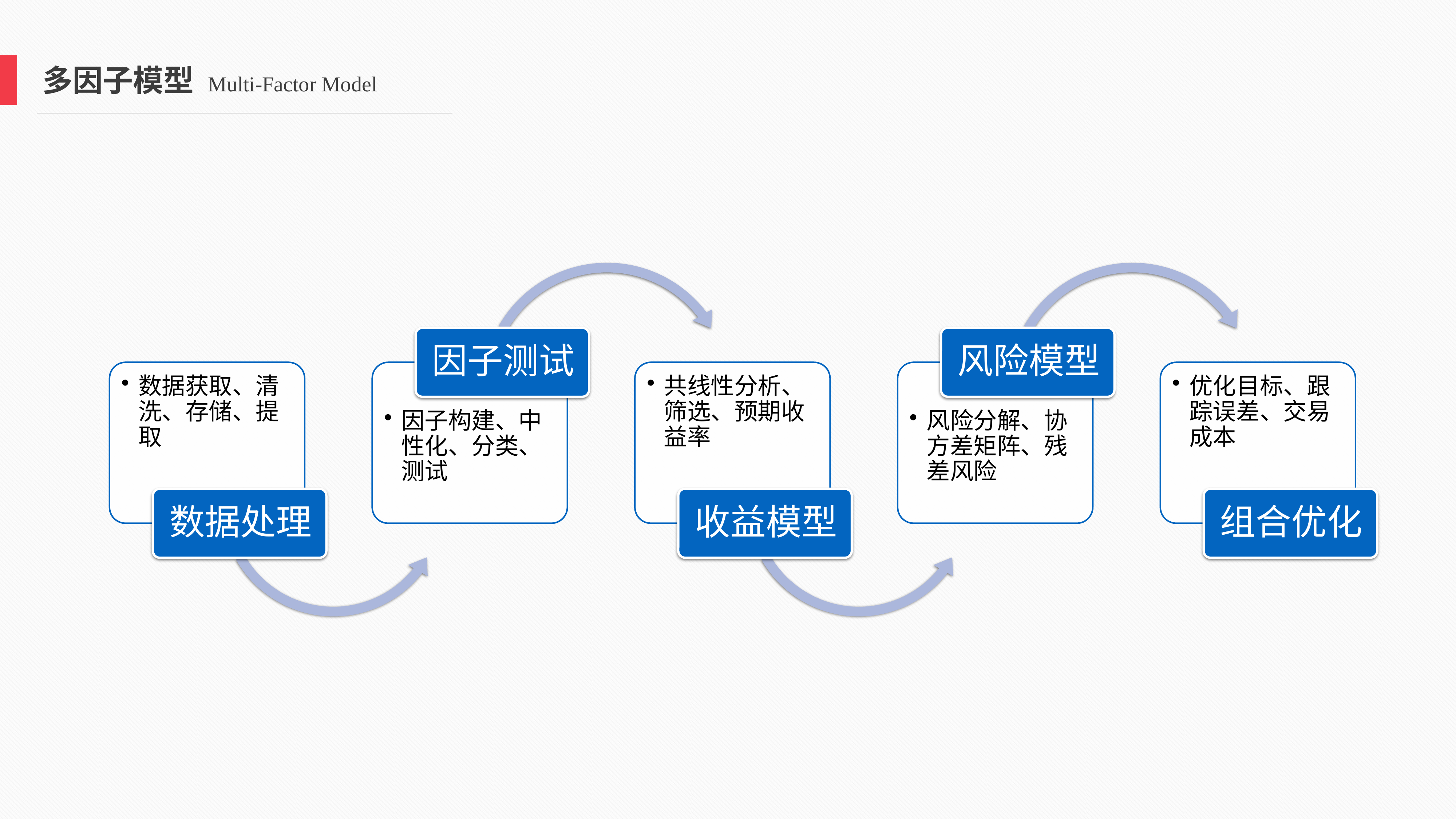

多因子模型 Multi-Factor Model
数据获取、清洗、存储、提取
数据处理
因子构建、中性化、分类、测试
因子测试
共线性分析、筛选、预期收益率
收益模型
风险分解、协方差矩阵、残差风险
风险模型
优化目标、跟踪误差、交易成本
组合优化